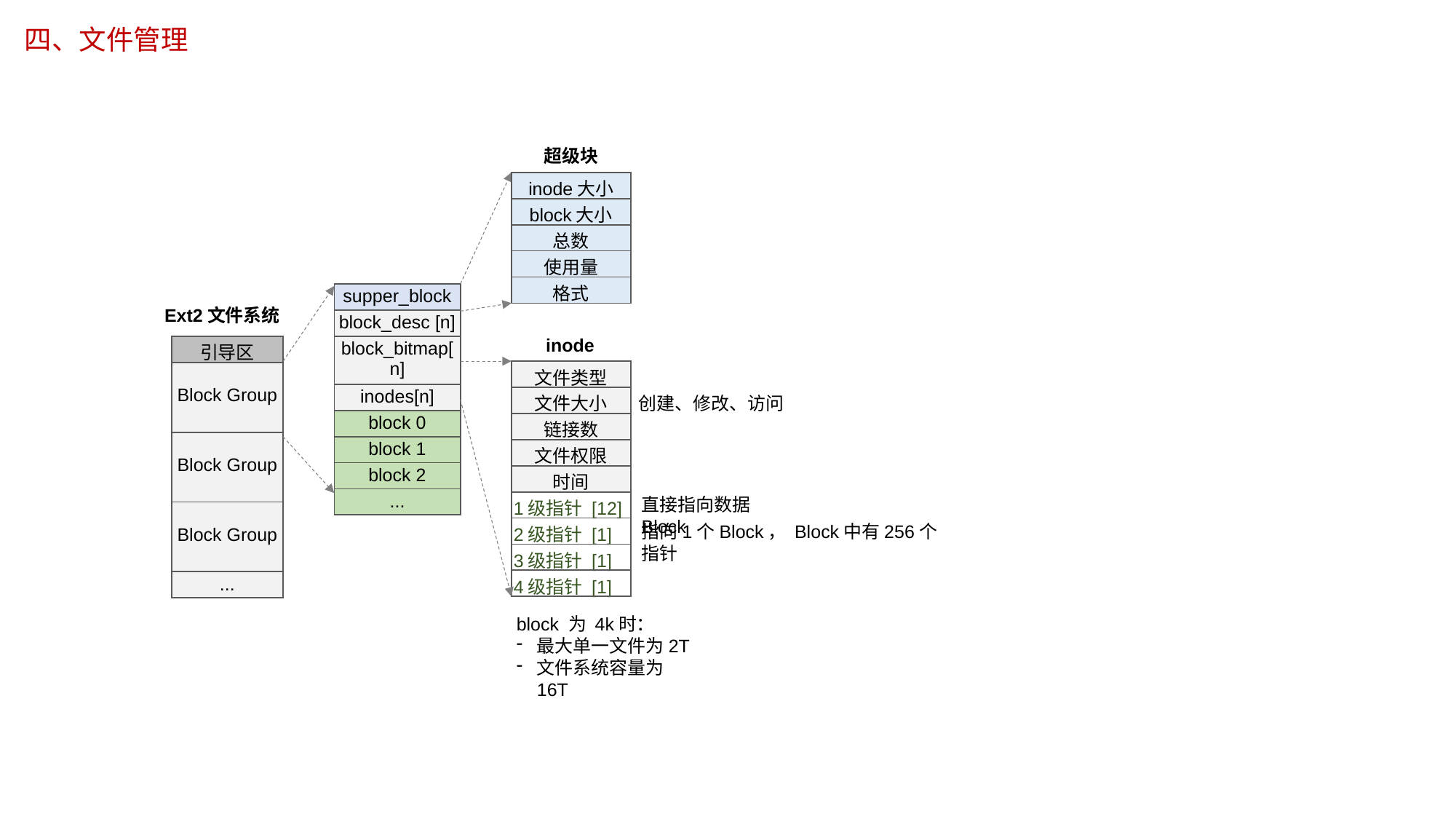

四、文件管理
超级块
| inode大小 |
| --- |
| block大小 |
| 总数 |
| 使用量 |
| 格式 |
| supper\_block |
| --- |
| block\_desc [n] |
| block\_bitmap[n] |
| inodes[n] |
| block 0 |
| block 1 |
| block 2 |
| ... |
Ext2文件系统
inode
| 引导区 |
| --- |
| Block Group |
| Block Group |
| Block Group |
| ... |
| 文件类型 |
| --- |
| 文件大小 |
| 链接数 |
| 文件权限 |
| 时间 |
| 1级指针 [12] |
| 2级指针 [1] |
| 3级指针 [1] |
| 4级指针 [1] |
创建、修改、访问
直接指向数据Block
指向1个Block， Block中有256个指针
block 为 4k时：
最大单一文件为2T
文件系统容量为16T